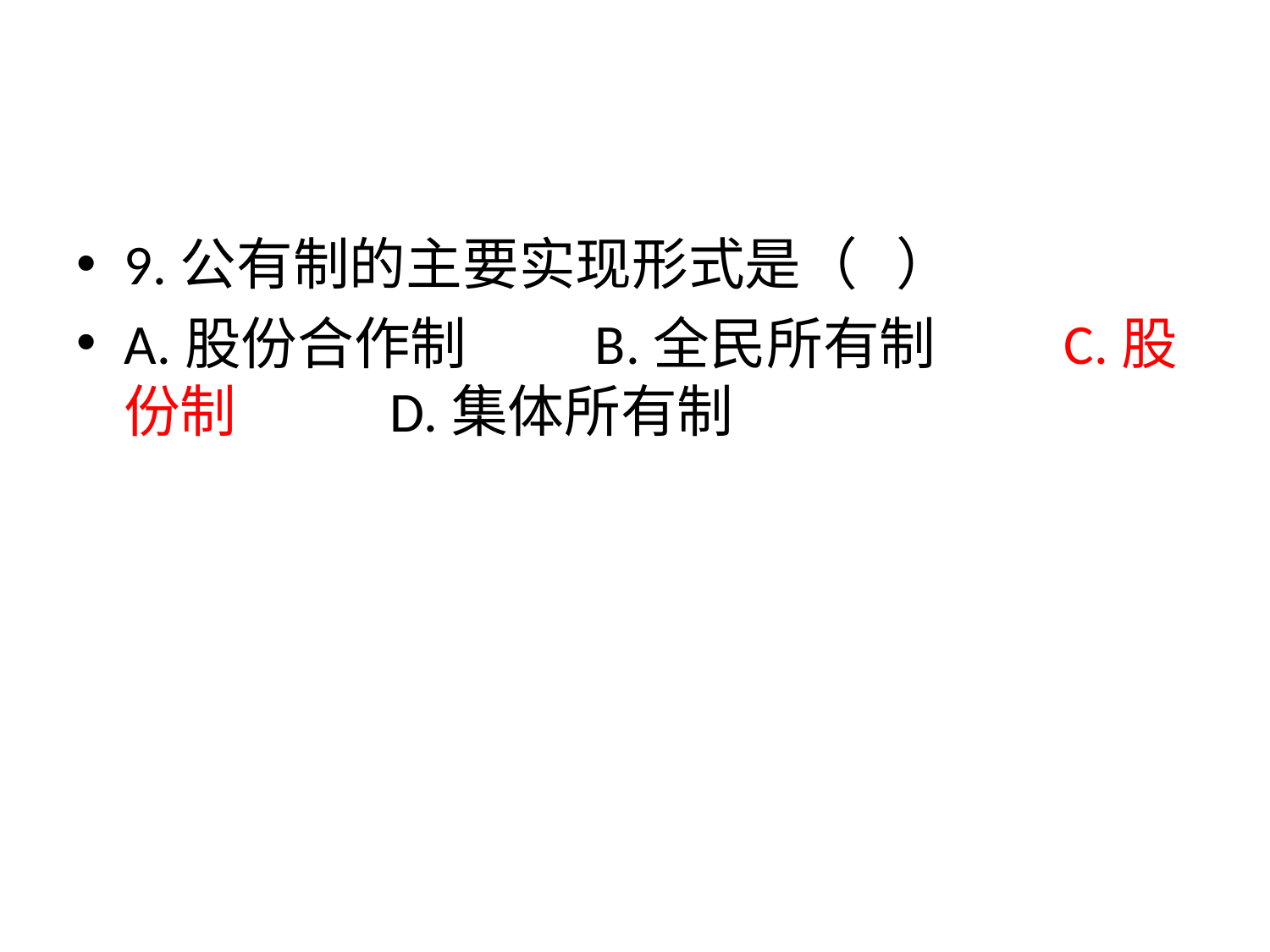

#
9.公有制的主要实现形式是（   ）
A.股份合作制         B.全民所有制         C.股份制           D.集体所有制